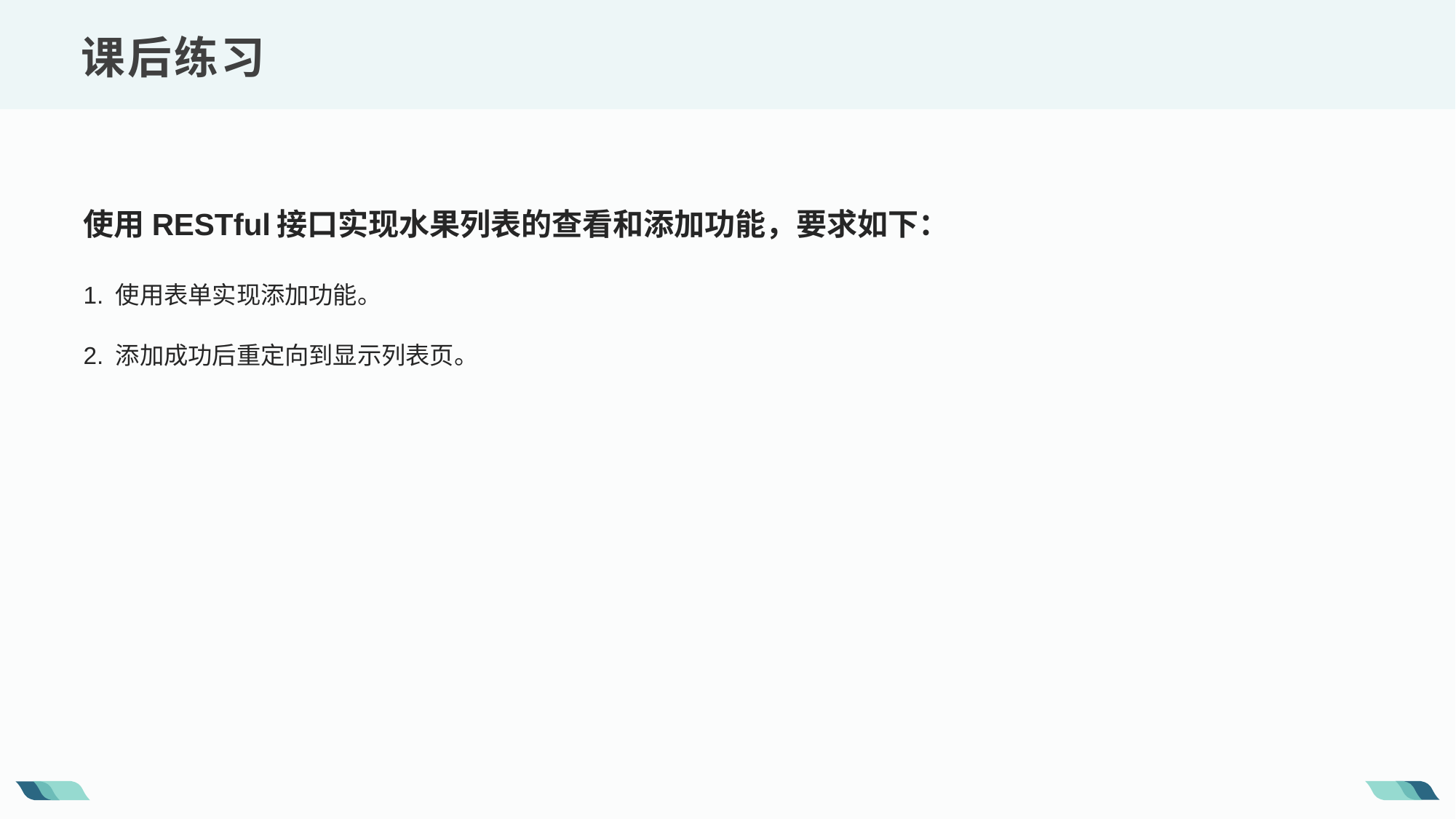

课后练习
使用RESTful接口实现水果列表的查看和添加功能，要求如下：
1. 使用表单实现添加功能。
2. 添加成功后重定向到显示列表页。